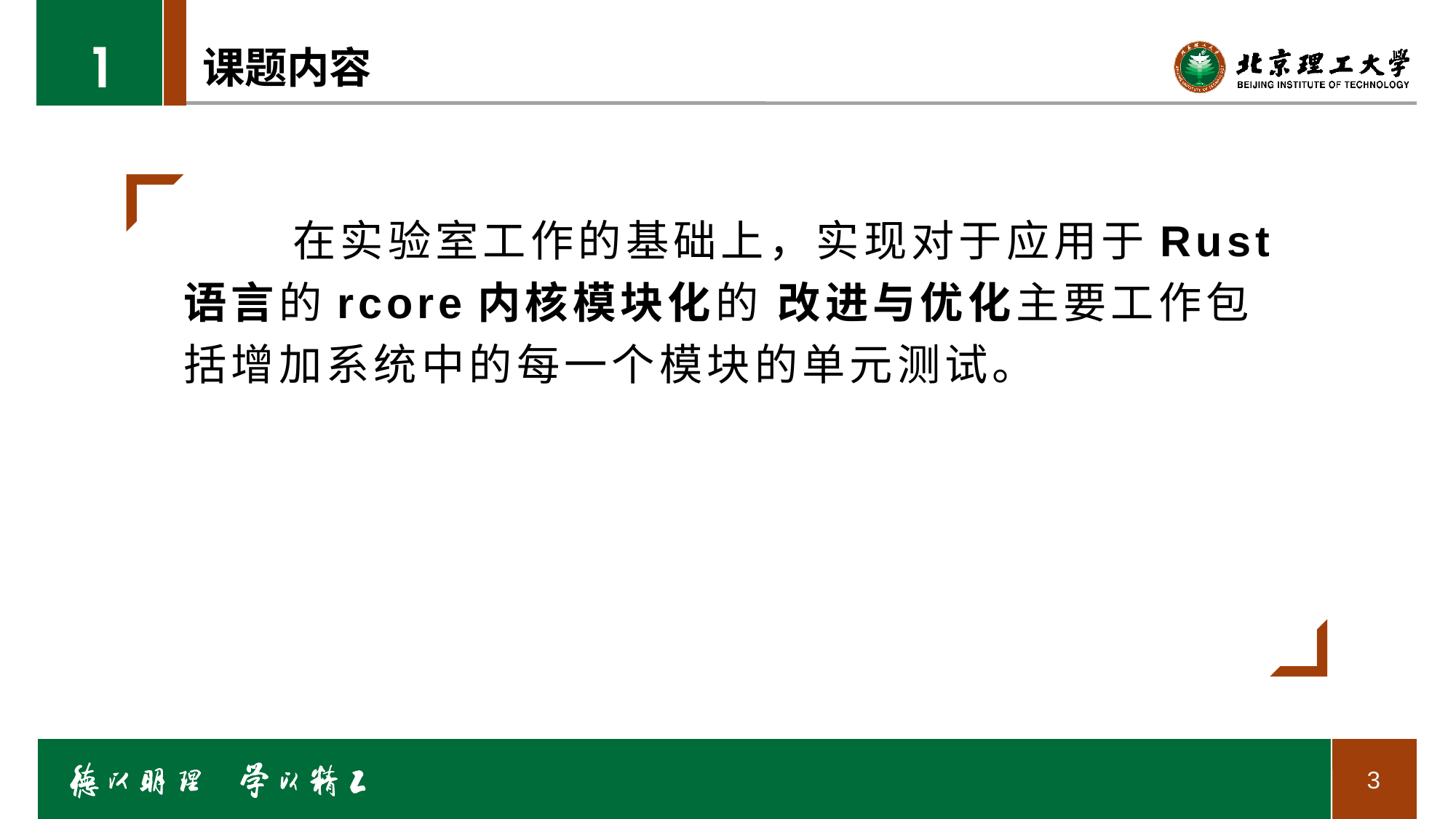

1
# 课题内容

	在实验室工作的基础上，实现对于应用于Rust语言的rcore内核模块化的 改进与优化主要工作包括增加系统中的每一个模块的单元测试。